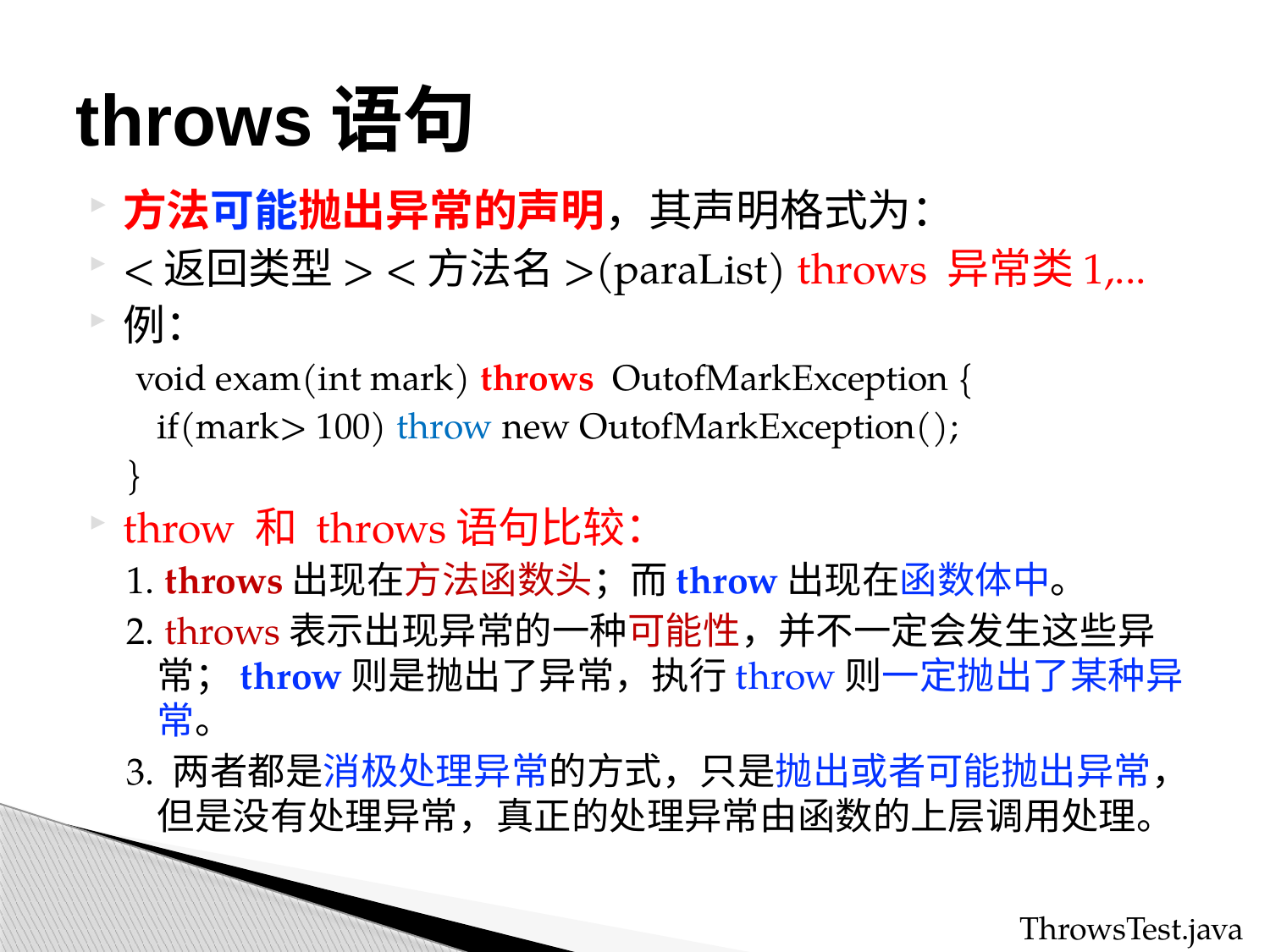

# throws语句
方法可能抛出异常的声明，其声明格式为：
<返回类型> <方法名>(paraList) throws 异常类1,...
例：
 void exam(int mark) throws  OutofMarkException {
	if(mark> 100) throw new OutofMarkException();
}
throw 和 throws语句比较：
1. throws出现在方法函数头；而throw出现在函数体中。
2. throws表示出现异常的一种可能性，并不一定会发生这些异常；throw则是抛出了异常，执行throw则一定抛出了某种异常。
3. 两者都是消极处理异常的方式，只是抛出或者可能抛出异常，但是没有处理异常，真正的处理异常由函数的上层调用处理。
ThrowsTest.java